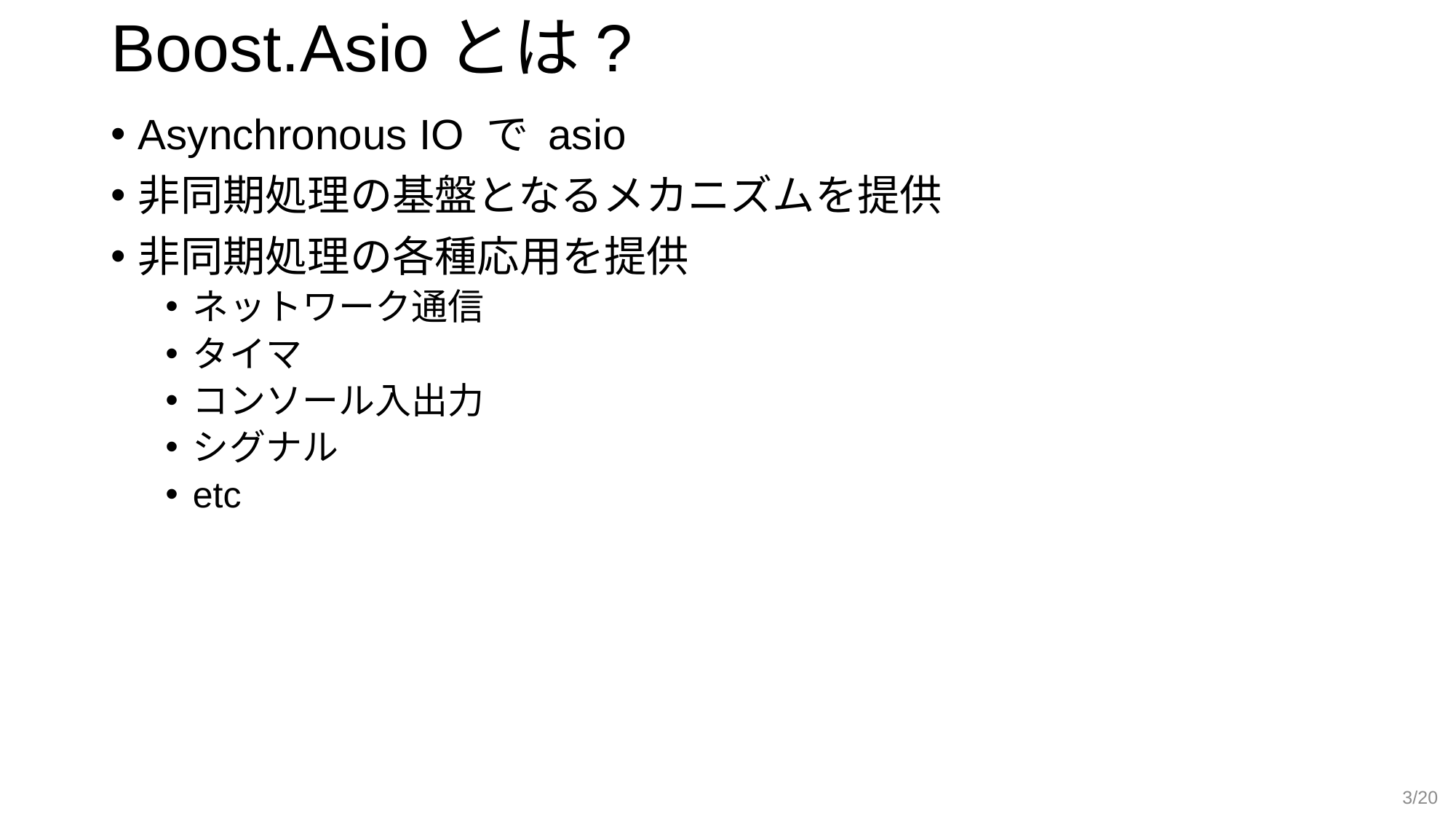

# Boost.Asioとは?
Asynchronous IO で asio
非同期処理の基盤となるメカニズムを提供
非同期処理の各種応用を提供
ネットワーク通信
タイマ
コンソール入出力
シグナル
etc

3/20